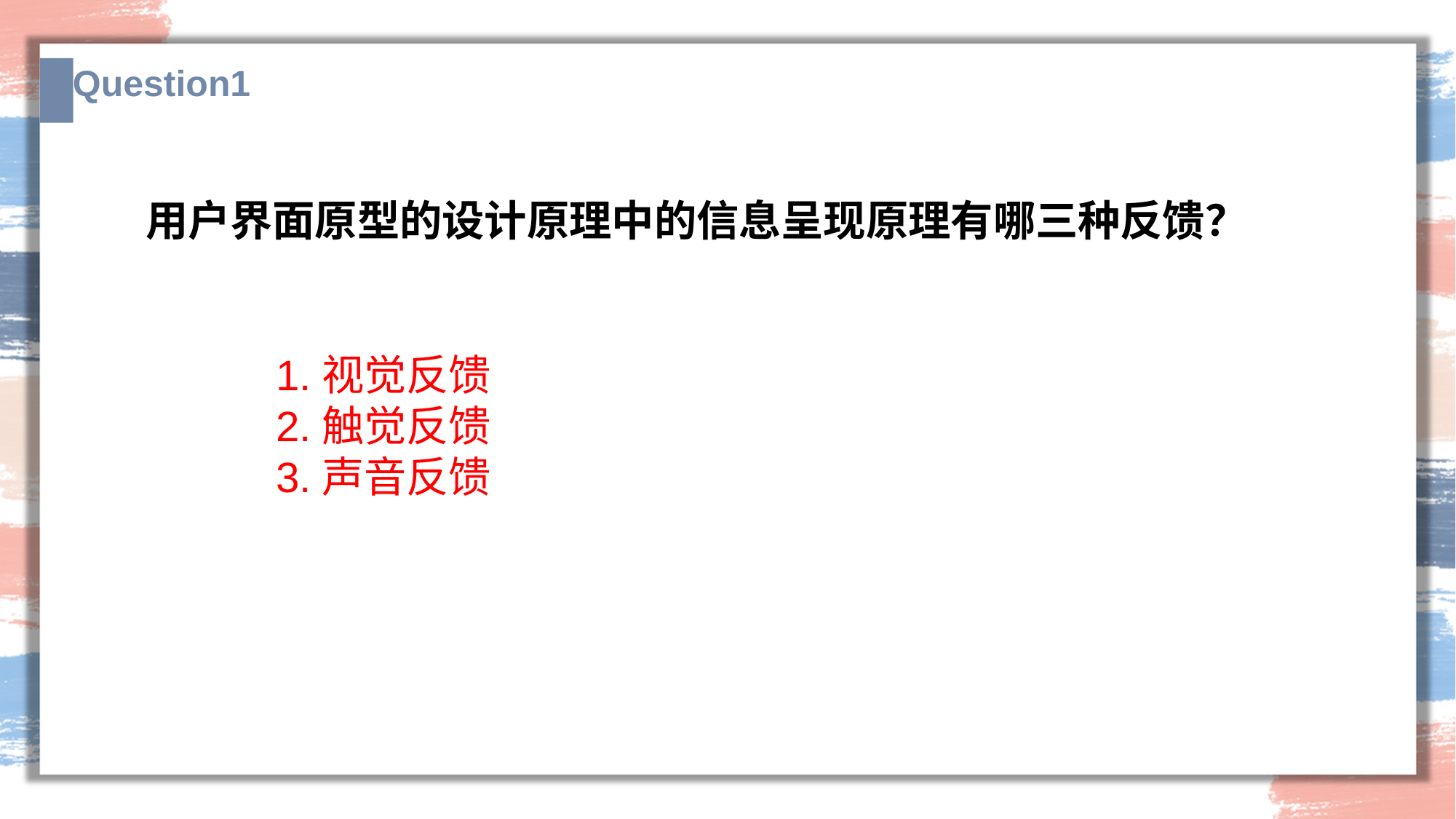

Question1

用户界面原型的设计原理中的信息呈现原理有哪三种反馈？

1.视觉反馈
2.触觉反馈
3.声音反馈